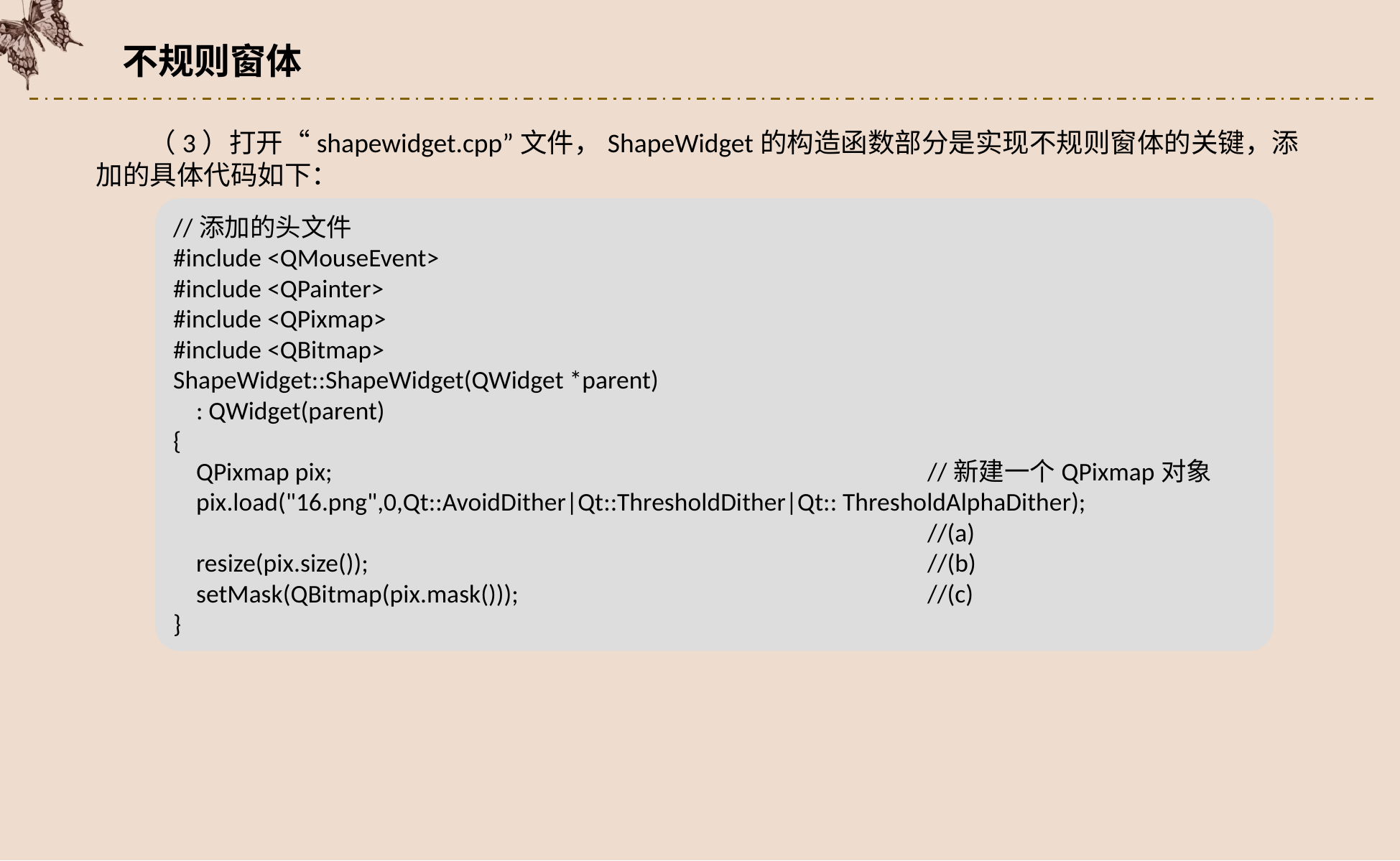

不规则窗体
（3）打开“shapewidget.cpp”文件，ShapeWidget的构造函数部分是实现不规则窗体的关键，添加的具体代码如下：
//添加的头文件
#include <QMouseEvent>
#include <QPainter>
#include <QPixmap>
#include <QBitmap>
ShapeWidget::ShapeWidget(QWidget *parent)
    : QWidget(parent)
{
    QPixmap pix;						//新建一个QPixmap对象
    pix.load("16.png",0,Qt::AvoidDither|Qt::ThresholdDither|Qt:: ThresholdAlphaDither);									//(a)
    resize(pix.size());						//(b)
    setMask(QBitmap(pix.mask()));				//(c)
}